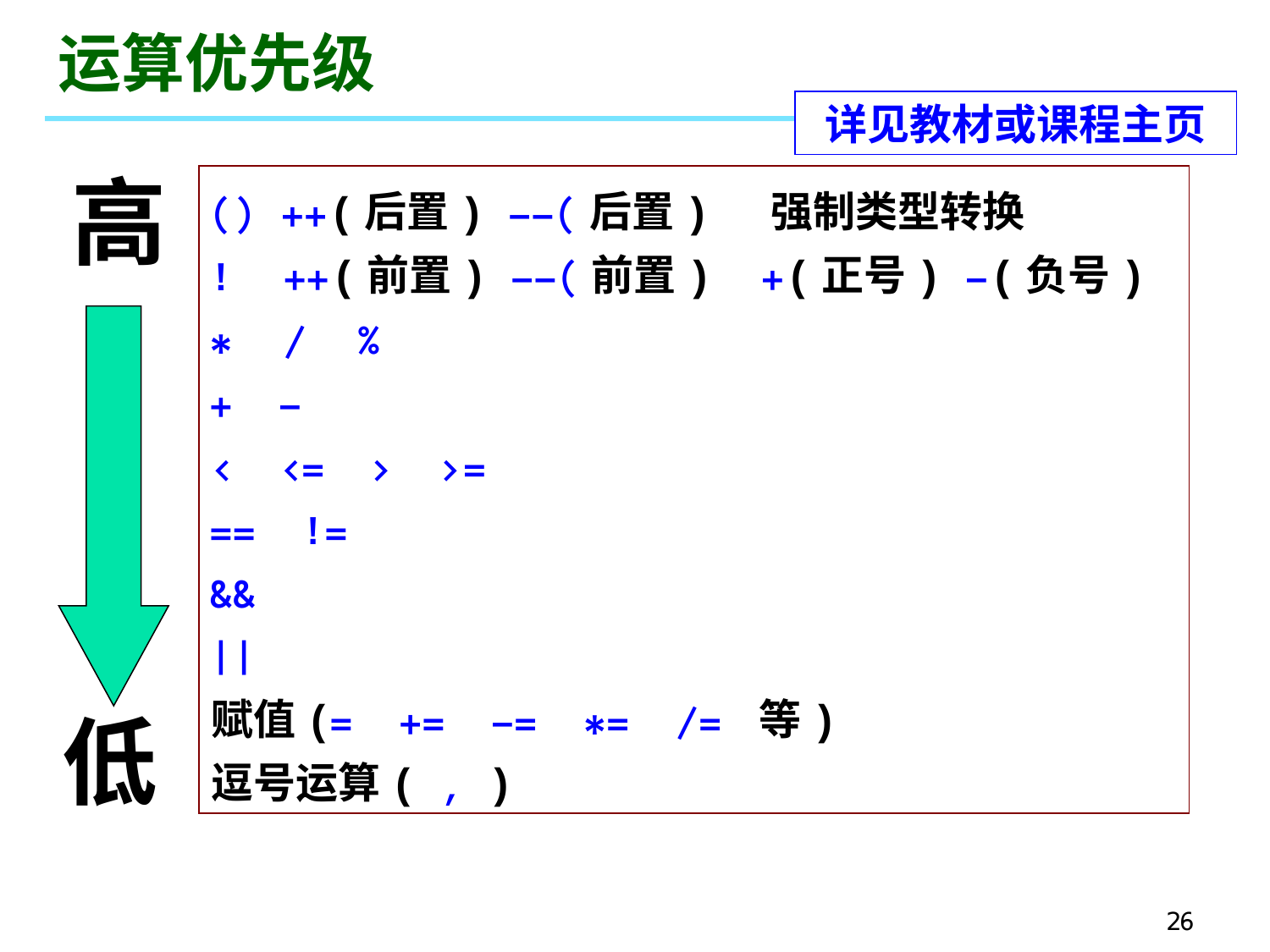

# 运算优先级
详见教材或课程主页
高
() ++(后置) --(后置)  强制类型转换
!  ++(前置) ––(前置)  +(正号) –(负号)
*  /  %
+  –
<  <=  >  >=
==  !=
&&
||
赋值(=  +=  –=  *=  /= 等)
逗号运算( , )

低
26